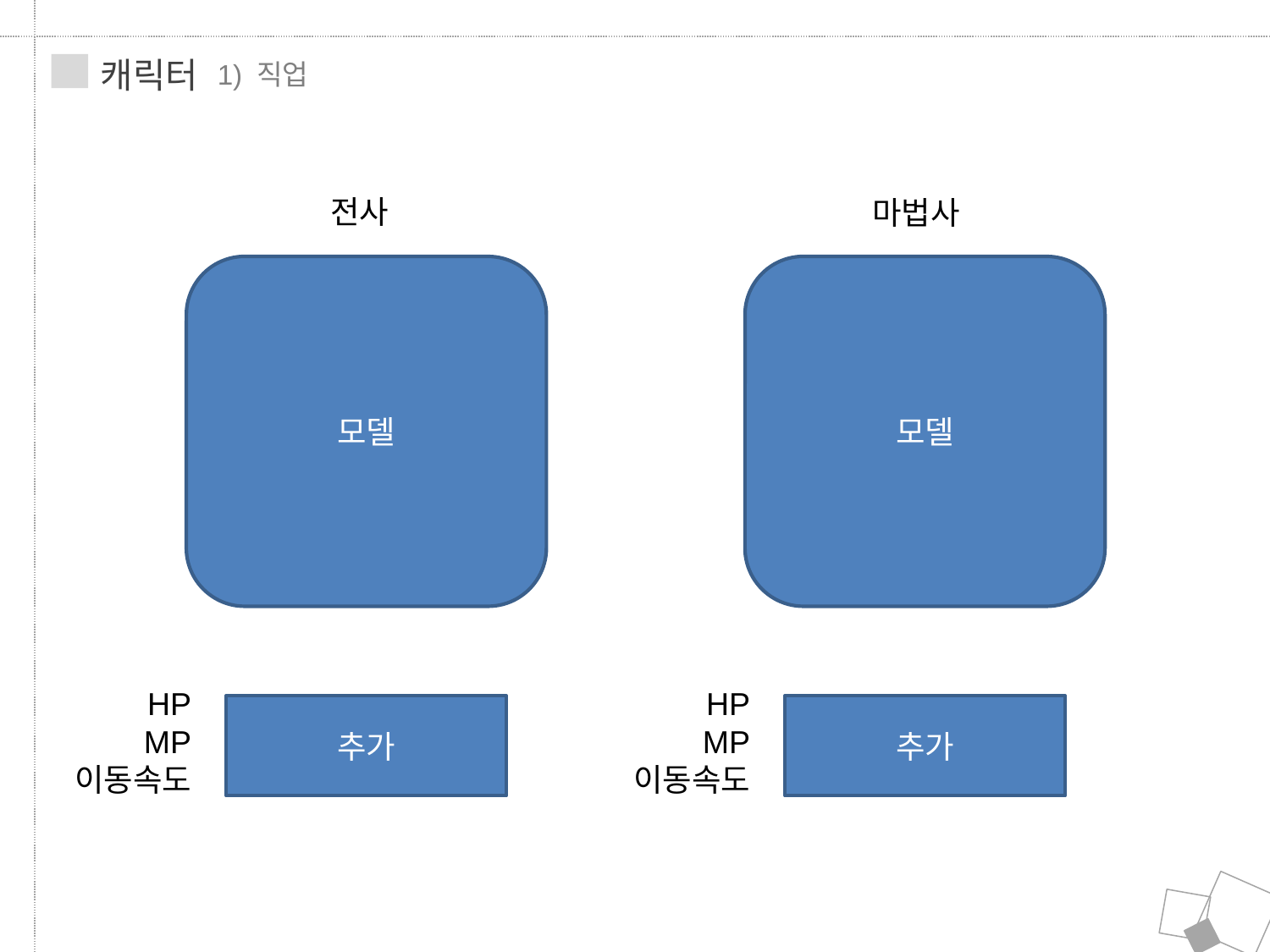

캐릭터
1) 직업

전사
마법사
모델
모델
HP
MP
이동속도
HP
MP
이동속도
추가
추가